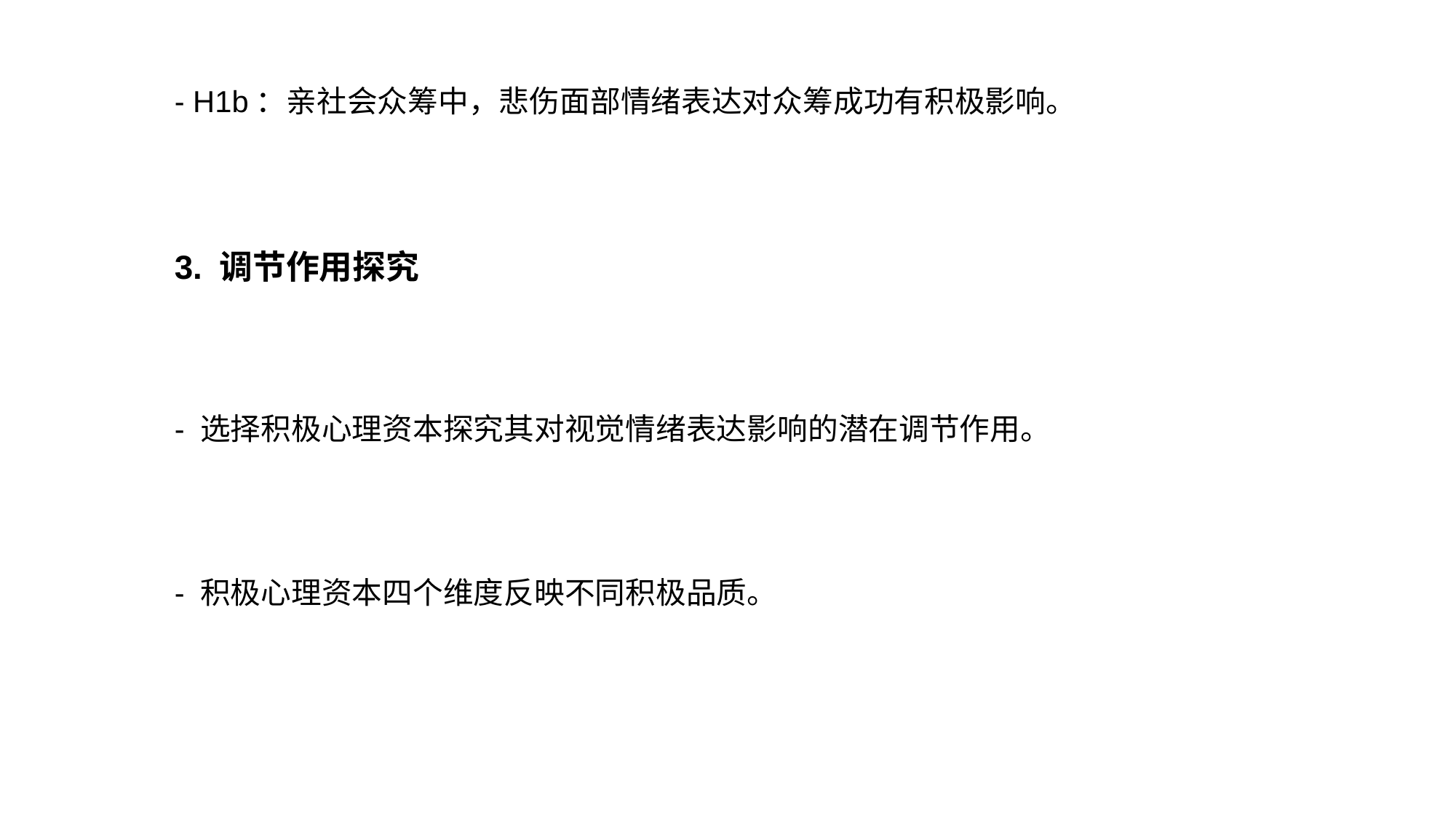

- H1b：亲社会众筹中，悲伤面部情绪表达对众筹成功有积极影响。

3. 调节作用探究
- 选择积极心理资本探究其对视觉情绪表达影响的潜在调节作用。
- 积极心理资本四个维度反映不同积极品质。